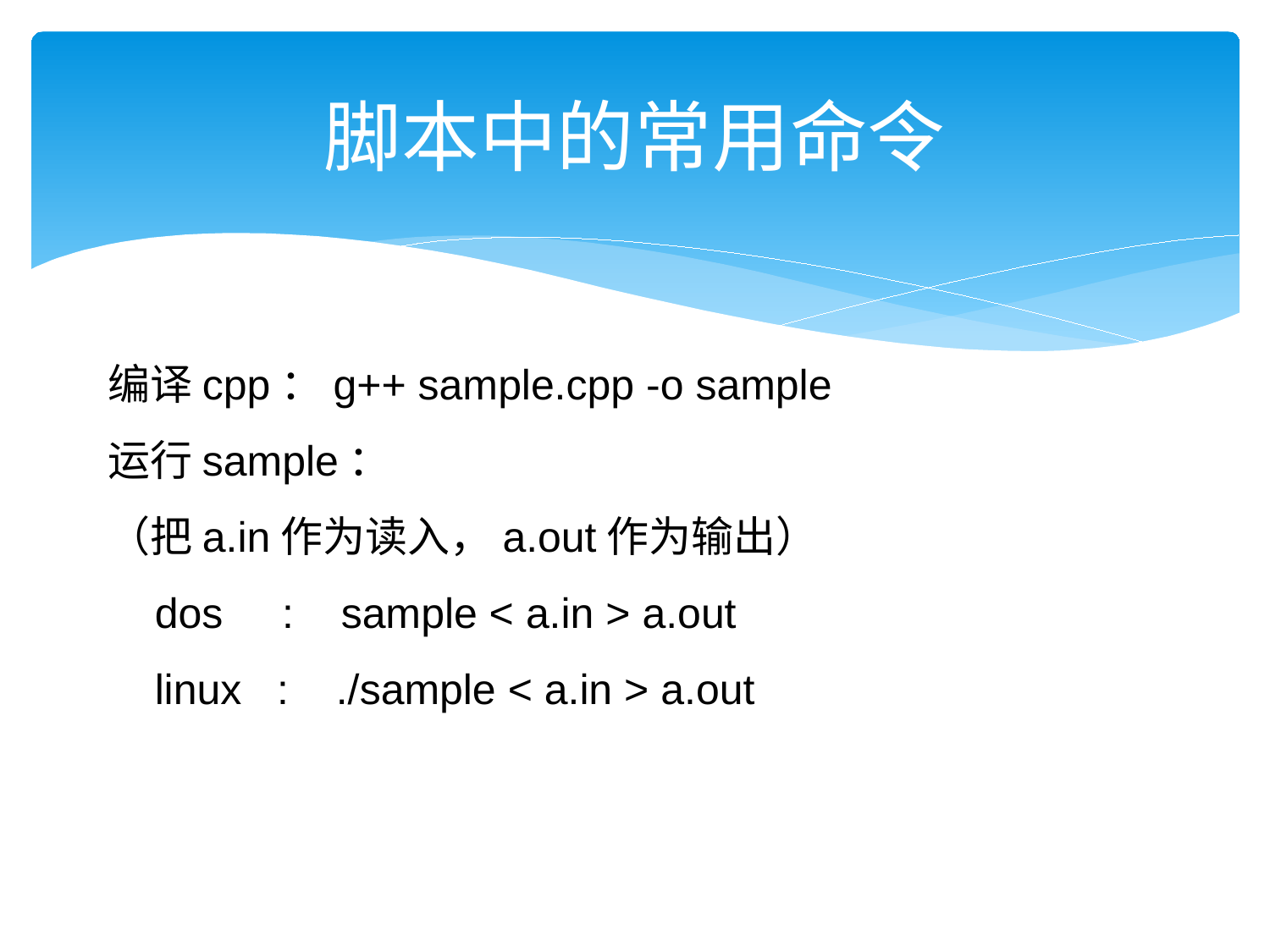

# 脚本中的常用命令
编译cpp：g++ sample.cpp -o sample
运行sample：
（把a.in作为读入，a.out作为输出）
    dos     :    sample < a.in > a.out
    linux   :    ./sample < a.in > a.out